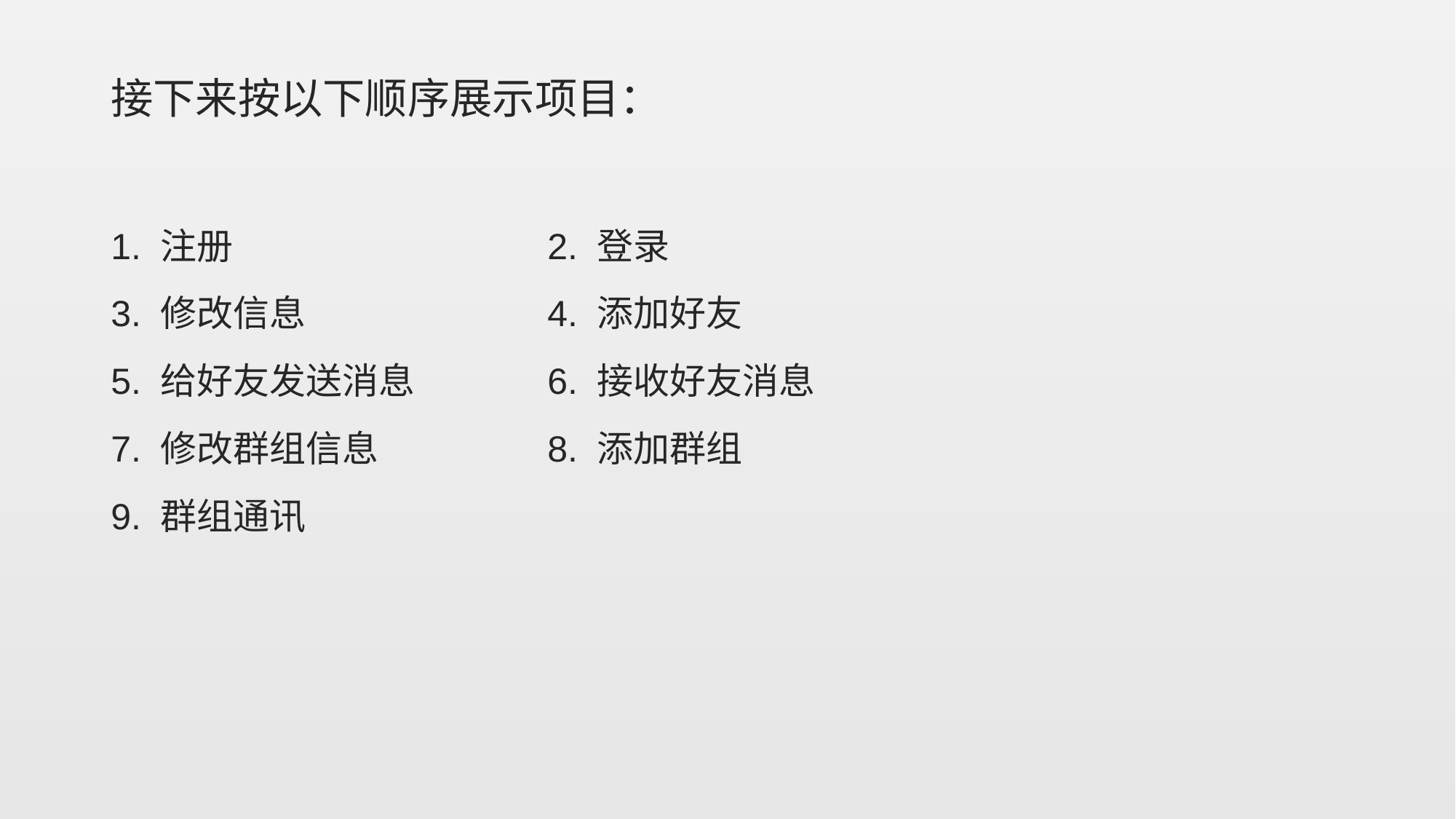

接下来按以下顺序展示项目：

1. 注册  			2. 登录
3. 修改信息  			4. 添加好友
5. 给好友发送消息  		6. 接收好友消息
7. 修改群组信息  		8. 添加群组
9. 群组通讯